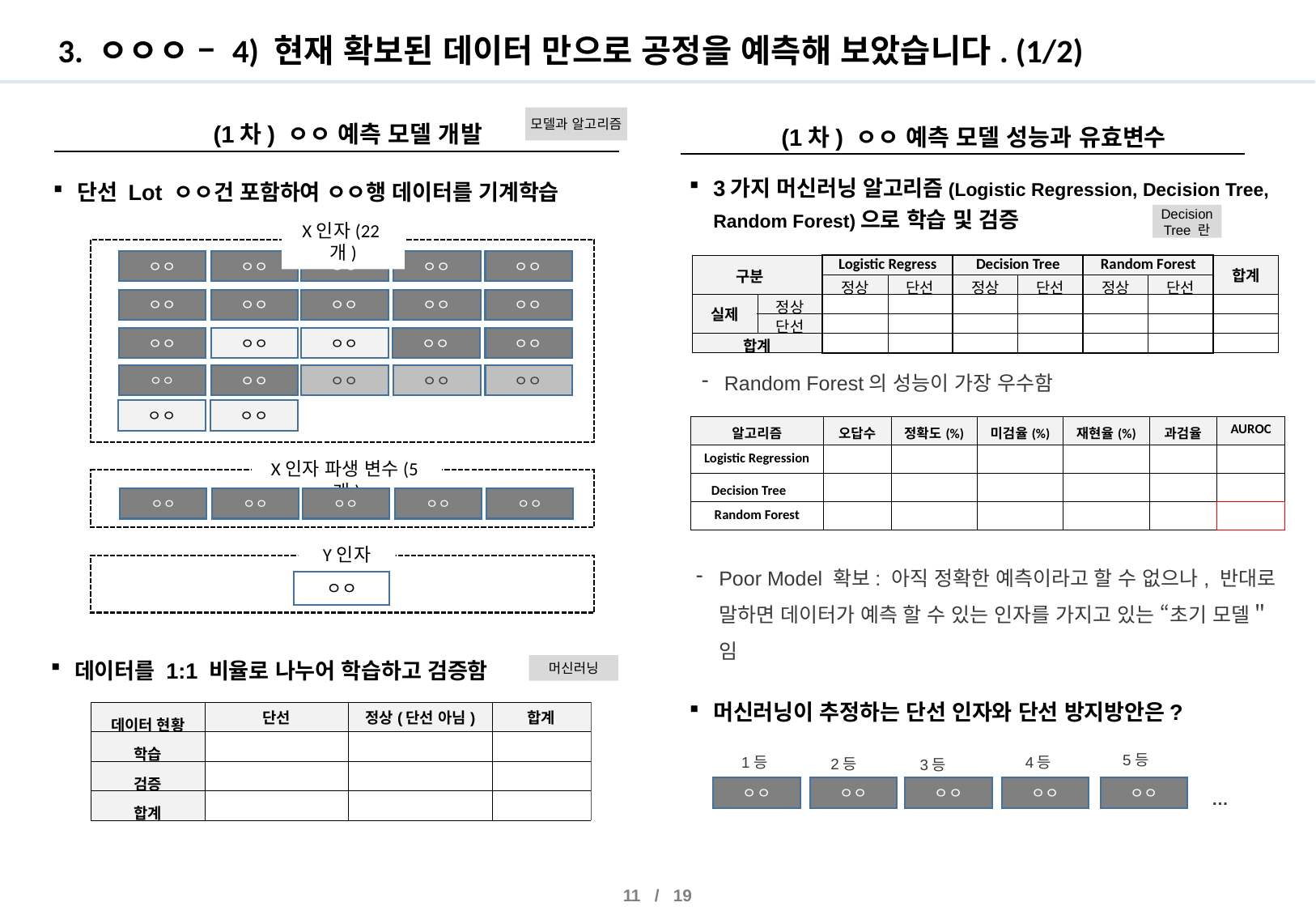

# 3. ㅇㅇㅇ – 4) 현재 확보된 데이터 만으로 공정을 예측해 보았습니다. (1/2)
모델과 알고리즘
 (1차) ㅇㅇ 예측 모델 개발
 (1차) ㅇㅇ 예측 모델 성능과 유효변수
3가지 머신러닝 알고리즘(Logistic Regression, Decision Tree, Random Forest)으로 학습 및 검증
단선 Lot ㅇㅇ건 포함하여 ㅇㅇ행 데이터를 기계학습
Decision Tree 란
X인자(22개)

ㅇㅇ
ㅇㅇ
ㅇㅇ
ㅇㅇ
ㅇㅇ
ㅇㅇ
ㅇㅇ
ㅇㅇ
ㅇㅇ
ㅇㅇ
ㅇㅇ
ㅇㅇ
ㅇㅇ
ㅇㅇ
ㅇㅇ
ㅇㅇ
ㅇㅇ
ㅇㅇ
ㅇㅇ
ㅇㅇ
ㅇㅇ
ㅇㅇ
| 구분 |  | Logistic Regress |  | Decision Tree |  | Random Forest |  | 합계 |
| --- | --- | --- | --- | --- | --- | --- | --- | --- |
|  |  | 정상 | 단선 | 정상 | 단선 | 정상 | 단선 |  |
| 실제 | 정상 |  |  |  |  |  |  |  |
|  | 단선 |  |  |  |  |  |  |  |
| 합계 |  |  |  |  |  |  |  |  |
Random Forest의 성능이 가장 우수함
| 알고리즘 | 오답수 | 정확도(%) | 미검율(%) | 재현율(%) | 과검율 | AUROC |
| --- | --- | --- | --- | --- | --- | --- |
| Logistic Regression |  |  |  |  |  |  |
| Decision Tree |  |  |  |  |  |  |
| Random Forest |  |  |  |  |  |  |
X인자 파생 변수(5개)

ㅇㅇ
ㅇㅇ
ㅇㅇ
ㅇㅇ
ㅇㅇ
Y인자

ㅇㅇ
Poor Model 확보: 아직 정확한 예측이라고 할 수 없으나, 반대로 말하면 데이터가 예측 할 수 있는 인자를 가지고 있는 “초기 모델＂임
데이터를 1:1 비율로 나누어 학습하고 검증함
머신러닝
머신러닝이 추정하는 단선 인자와 단선 방지방안은?
| 데이터 현황 | 단선 | 정상(단선 아님) | 합계 |
| --- | --- | --- | --- |
| 학습 |  |  |  |
| 검증 |  |  |  |
| 합계 |  |  |  |
5등
4등
1등
2등
3등
…
ㅇㅇ
ㅇㅇ
ㅇㅇ
ㅇㅇ
ㅇㅇ